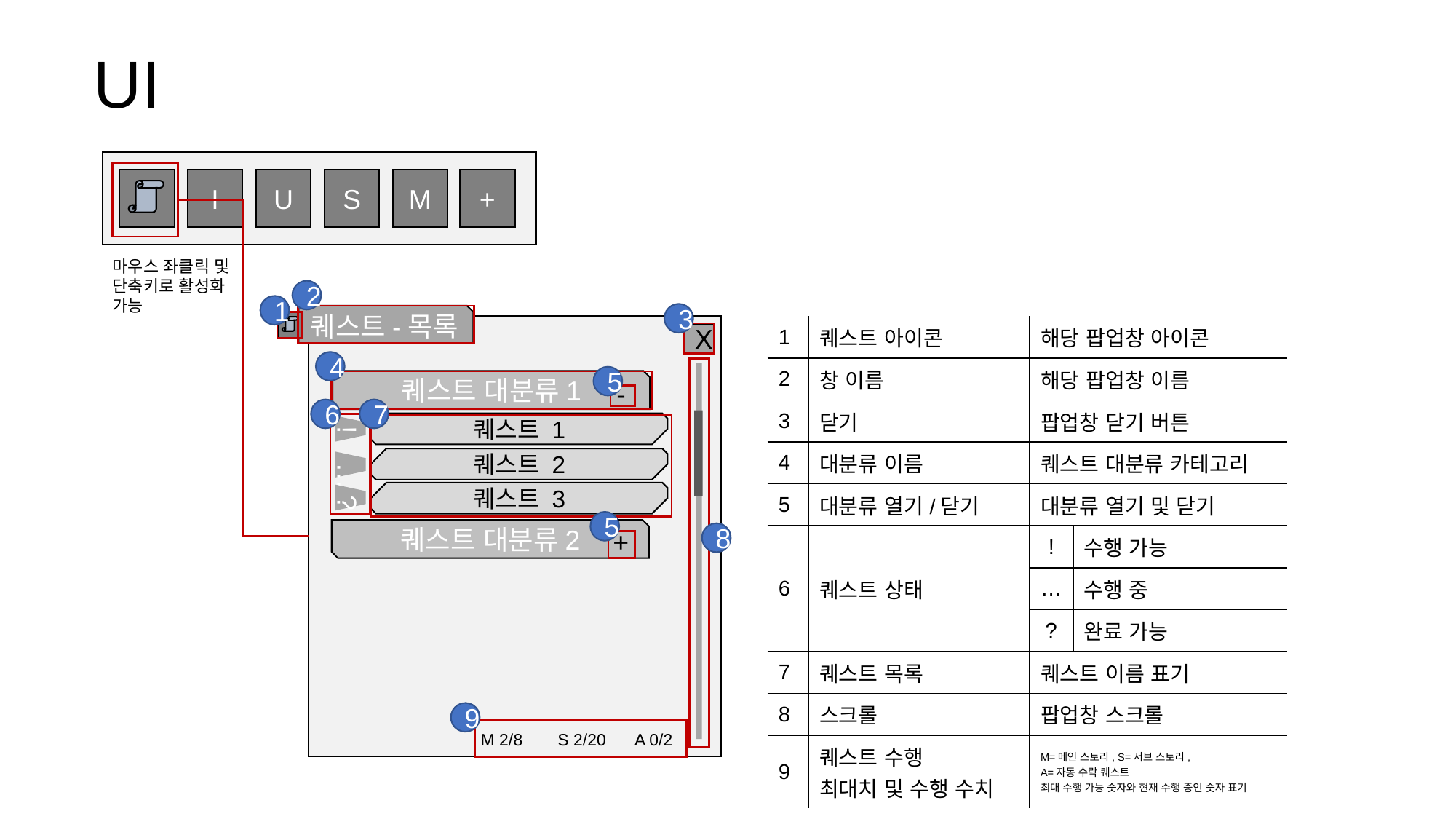

UI

I
U
S
M
+
마우스 좌클릭 및 단축키로 활성화 가능
2
1
3

퀘스트-목록

| 1 | 퀘스트 아이콘 | 해당 팝업창 아이콘 |  |
| --- | --- | --- | --- |
| 2 | 창 이름 | 해당 팝업창 이름 |  |
| 3 | 닫기 | 팝업창 닫기 버튼 |  |
| 4 | 대분류 이름 | 퀘스트 대분류 카테고리 |  |
| 5 | 대분류 열기/닫기 | 대분류 열기 및 닫기 |  |
| 6 | 퀘스트 상태 | ! | 수행 가능 |
|  |  | … | 수행 중 |
|  |  | ? | 완료 가능 |
| 7 | 퀘스트 목록 | 퀘스트 이름 표기 |  |
| 8 | 스크롤 | 팝업창 스크롤 |  |
| 9 | 퀘스트 수행 최대치 및 수행 수치 | M=메인 스토리, S=서브 스토리, A=자동 수락 퀘스트 최대 수행 가능 숫자와 현재 수행 중인 숫자 표기 |  |

X
4

5
퀘스트 대분류1

-

6
7

퀘스트 1
!

퀘스트 2
…
?
퀘스트 3
5
퀘스트 대분류2
8
+

9

M 2/8
S 2/20
A 0/2